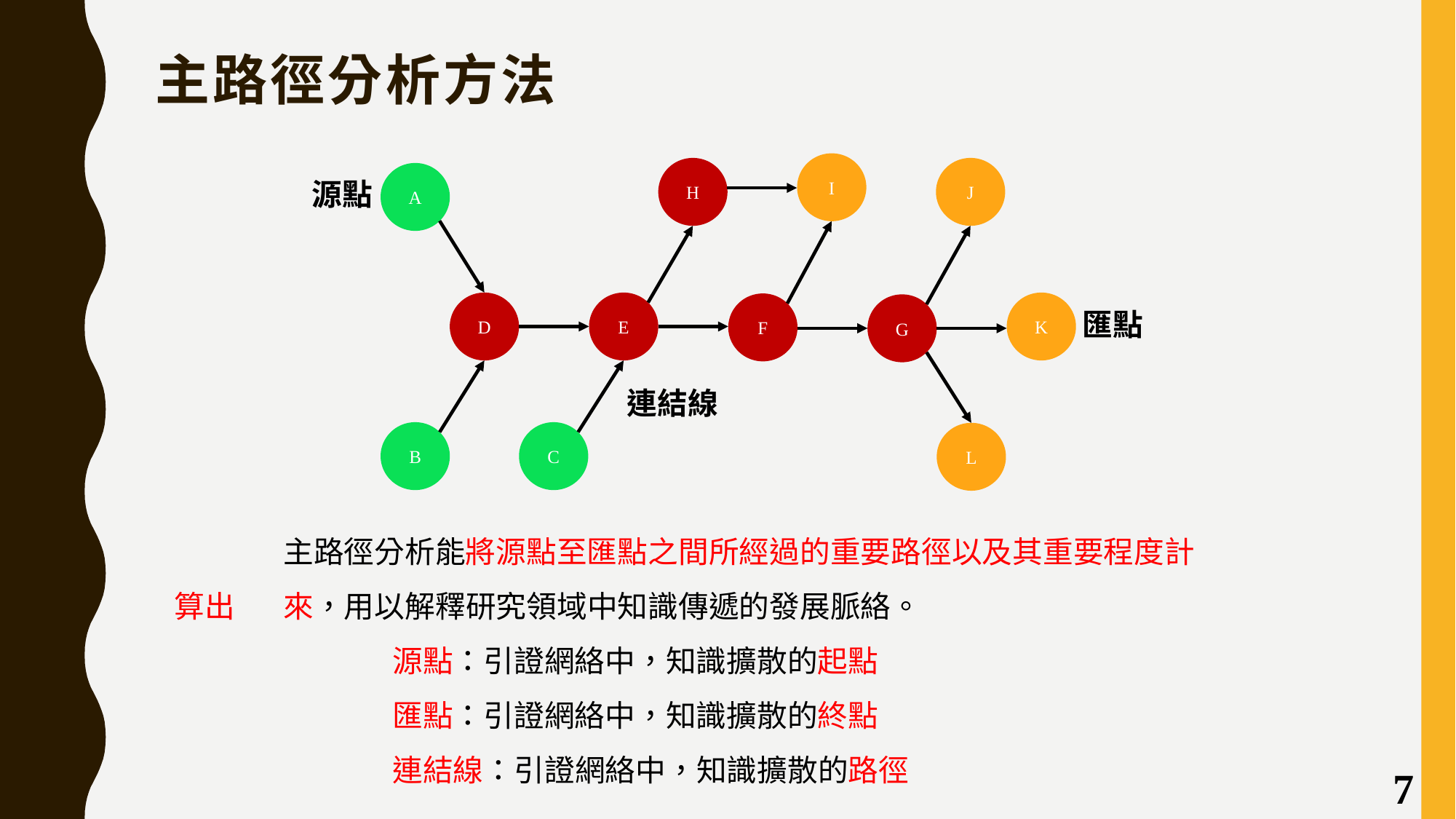

主路徑分析方法
I
H
J
A
D
E
K
F
G
B
C
L
源點
匯點
連結線
	主路徑分析能將源點至匯點之間所經過的重要路徑以及其重要程度計算出	來，用以解釋研究領域中知識傳遞的發展脈絡。
		源點：引證網絡中，知識擴散的起點
		匯點：引證網絡中，知識擴散的終點
		連結線：引證網絡中，知識擴散的路徑
7